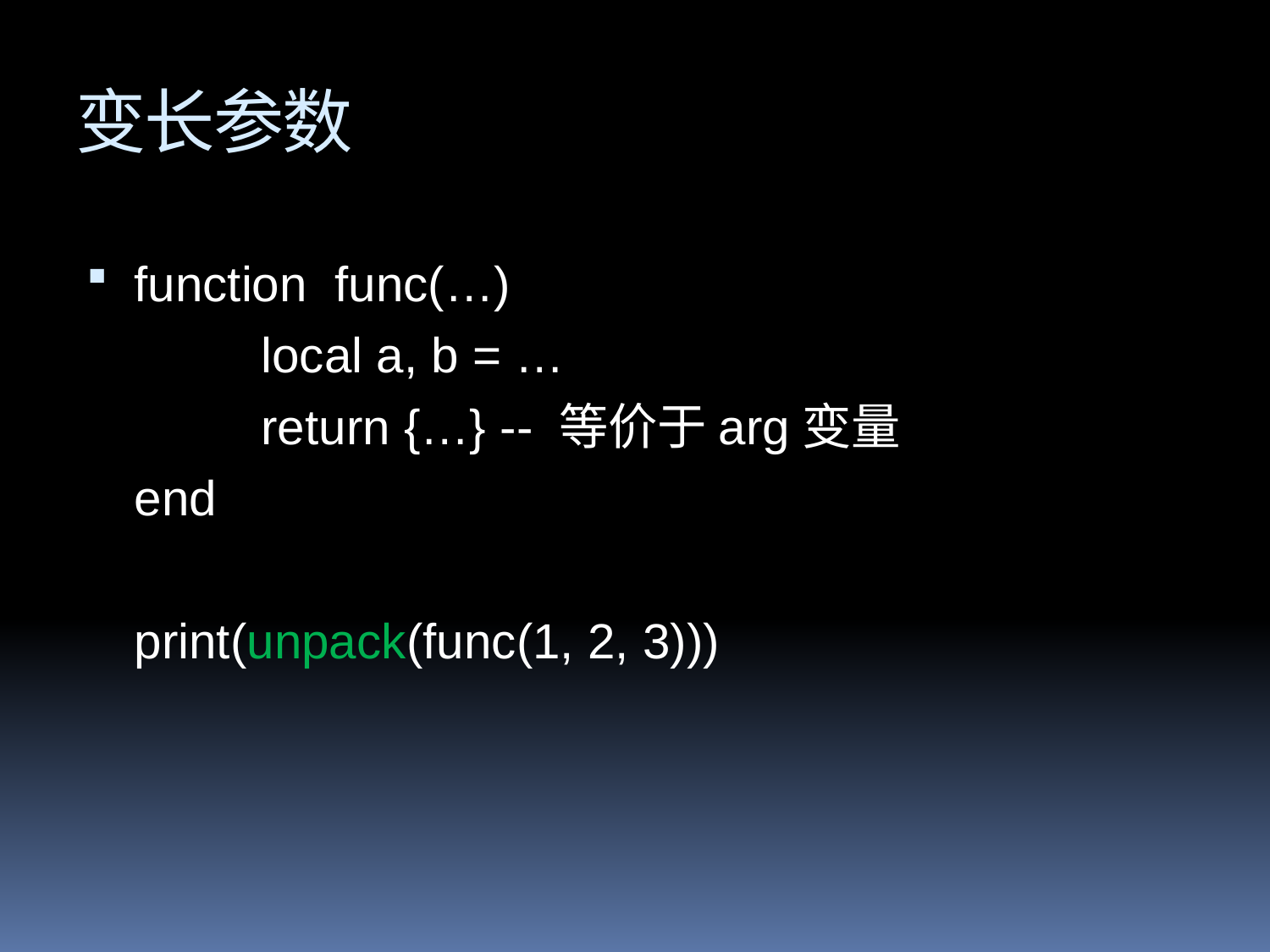

# 变长参数
function  func(…)
		local a, b = …
		return {…} -- 等价于arg变量
	end

	print(unpack(func(1, 2, 3)))